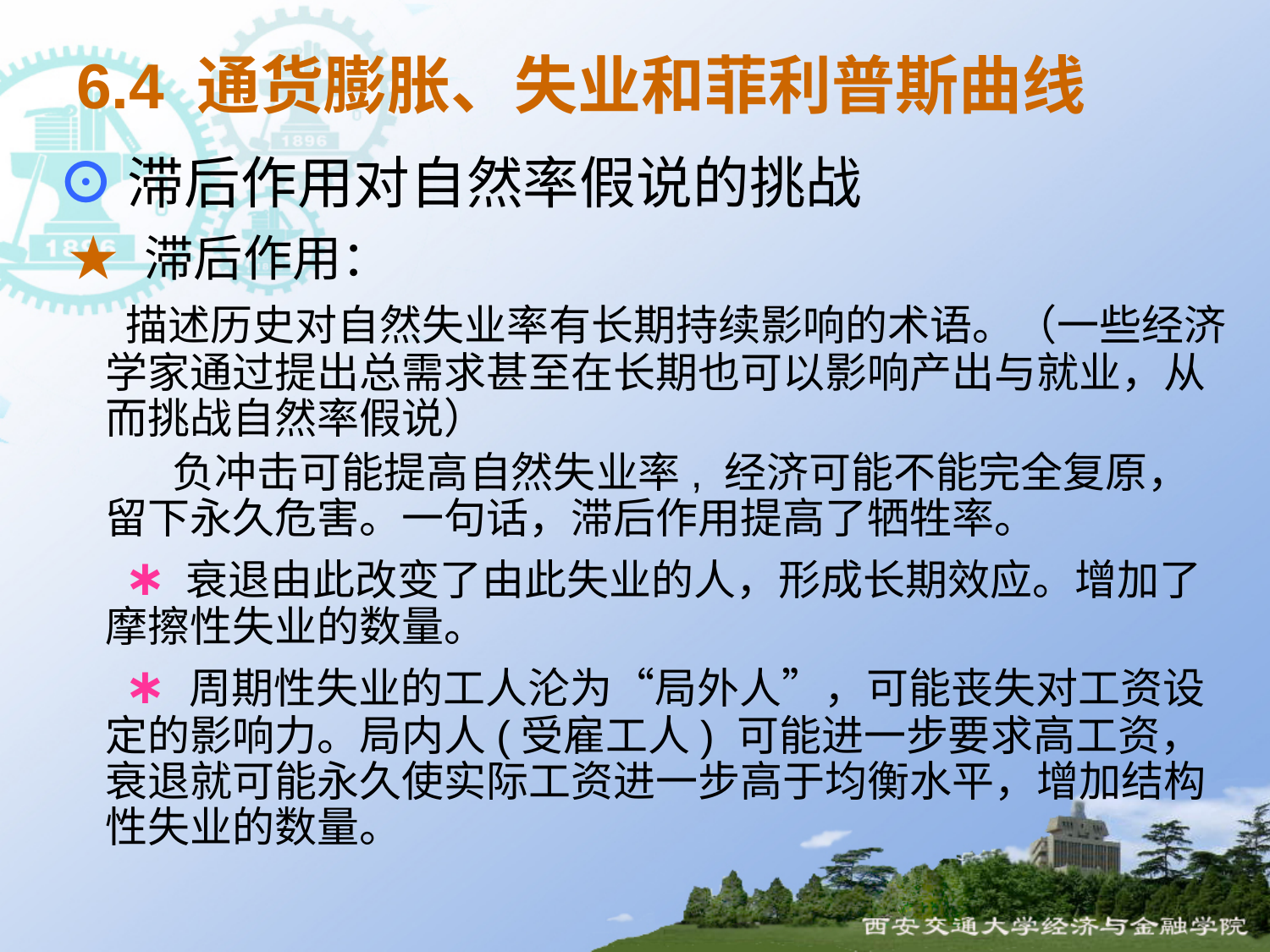

6.4 通货膨胀、失业和菲利普斯曲线
⊙滞后作用对自然率假说的挑战
 ★ 滞后作用：
     描述历史对自然失业率有长期持续影响的术语。（一些经济学家通过提出总需求甚至在长期也可以影响产出与就业，从而挑战自然率假说）
           负冲击可能提高自然失业率, 经济可能不能完全复原，留下永久危害。一句话，滞后作用提高了牺牲率。
      ∗ 衰退由此改变了由此失业的人，形成长期效应。增加了摩擦性失业的数量。
      ∗ 周期性失业的工人沦为“局外人”，可能丧失对工资设定的影响力。局内人(受雇工人) 可能进一步要求高工资，衰退就可能永久使实际工资进一步高于均衡水平，增加结构性失业的数量。